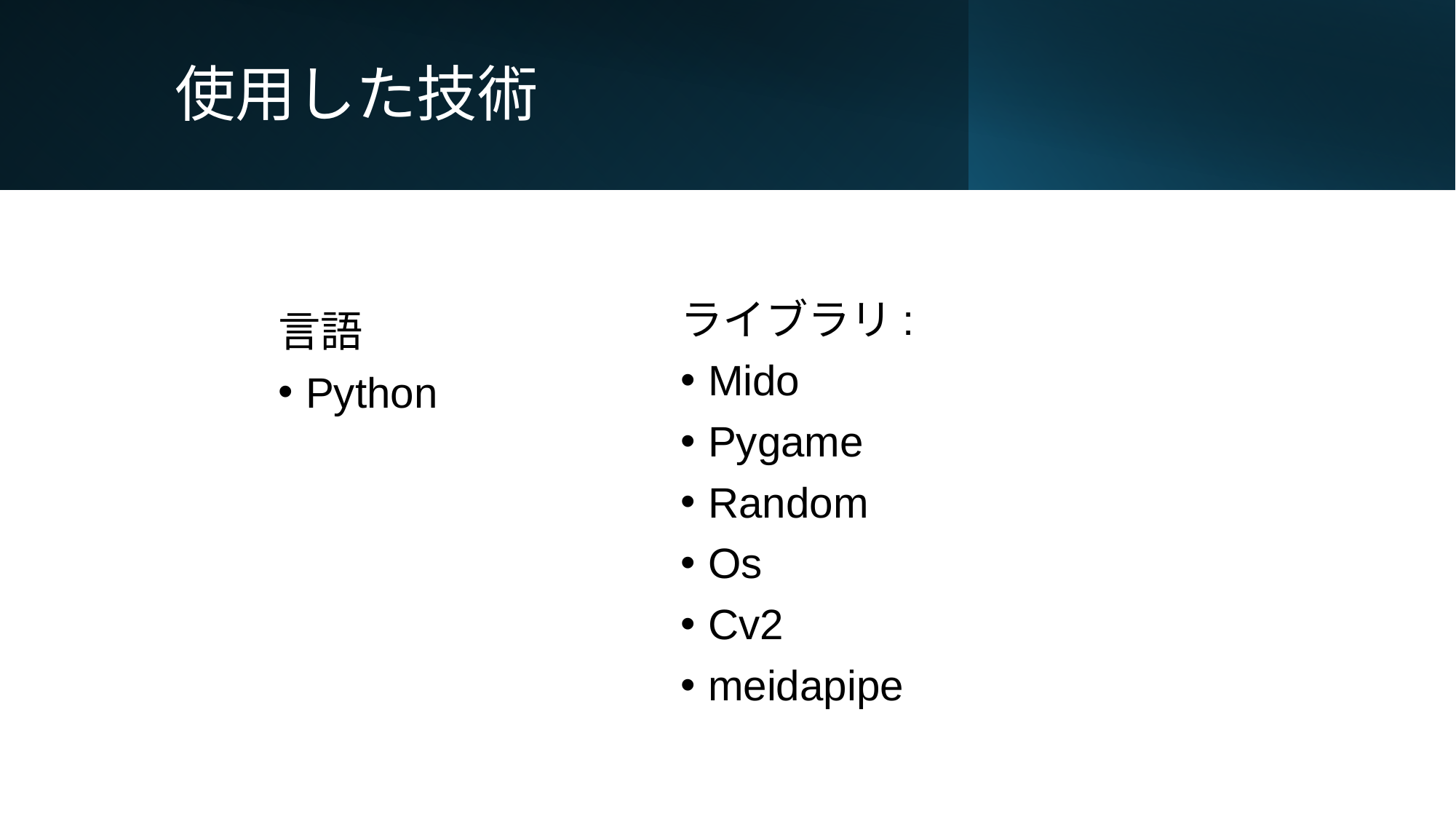

# 使用した技術
ライブラリ:
Mido
Pygame
Random
Os
Cv2
meidapipe
言語
Python